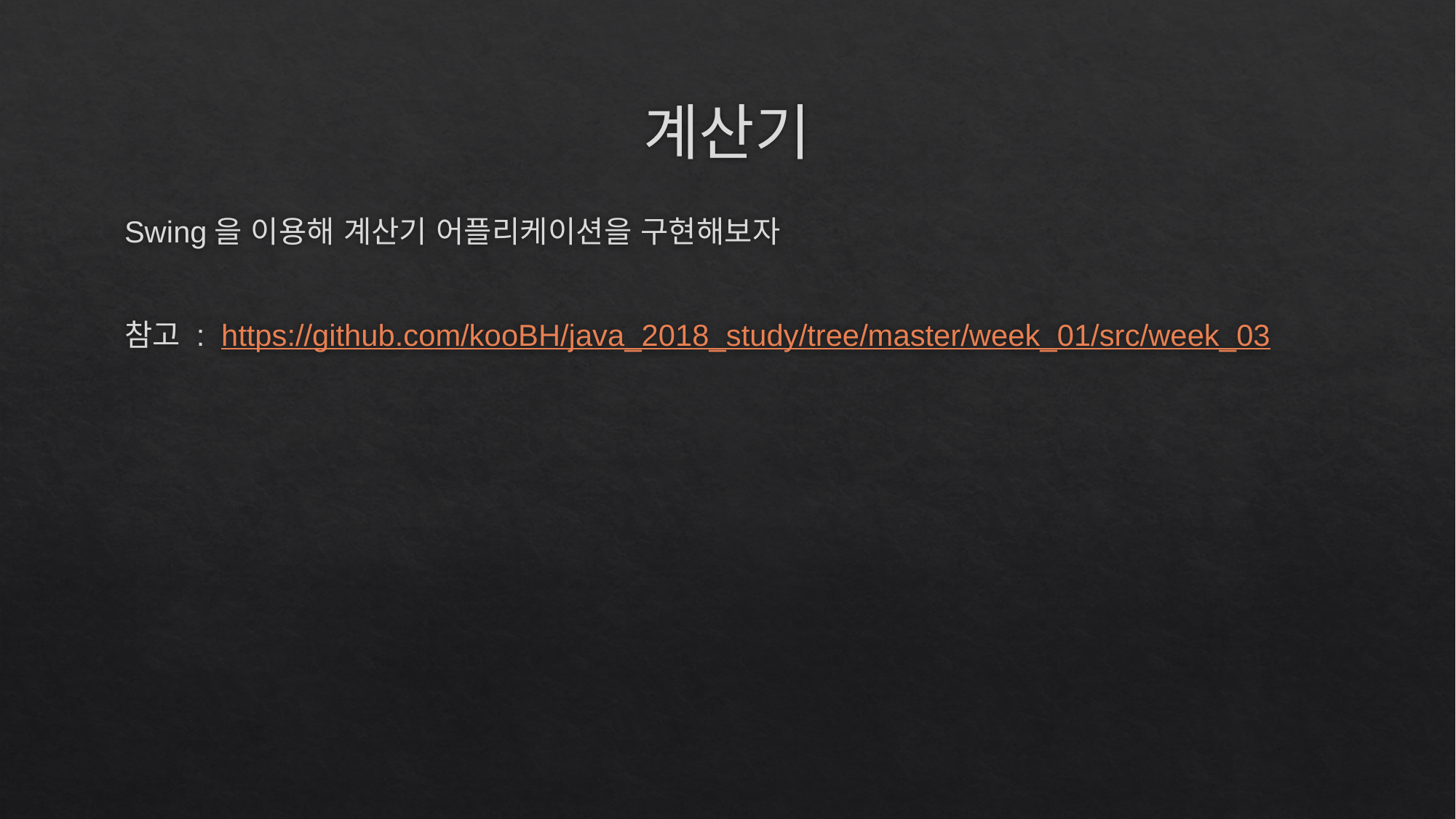

# 계산기
Swing을 이용해 계산기 어플리케이션을 구현해보자

참고 :  https://github.com/kooBH/java_2018_study/tree/master/week_01/src/week_03